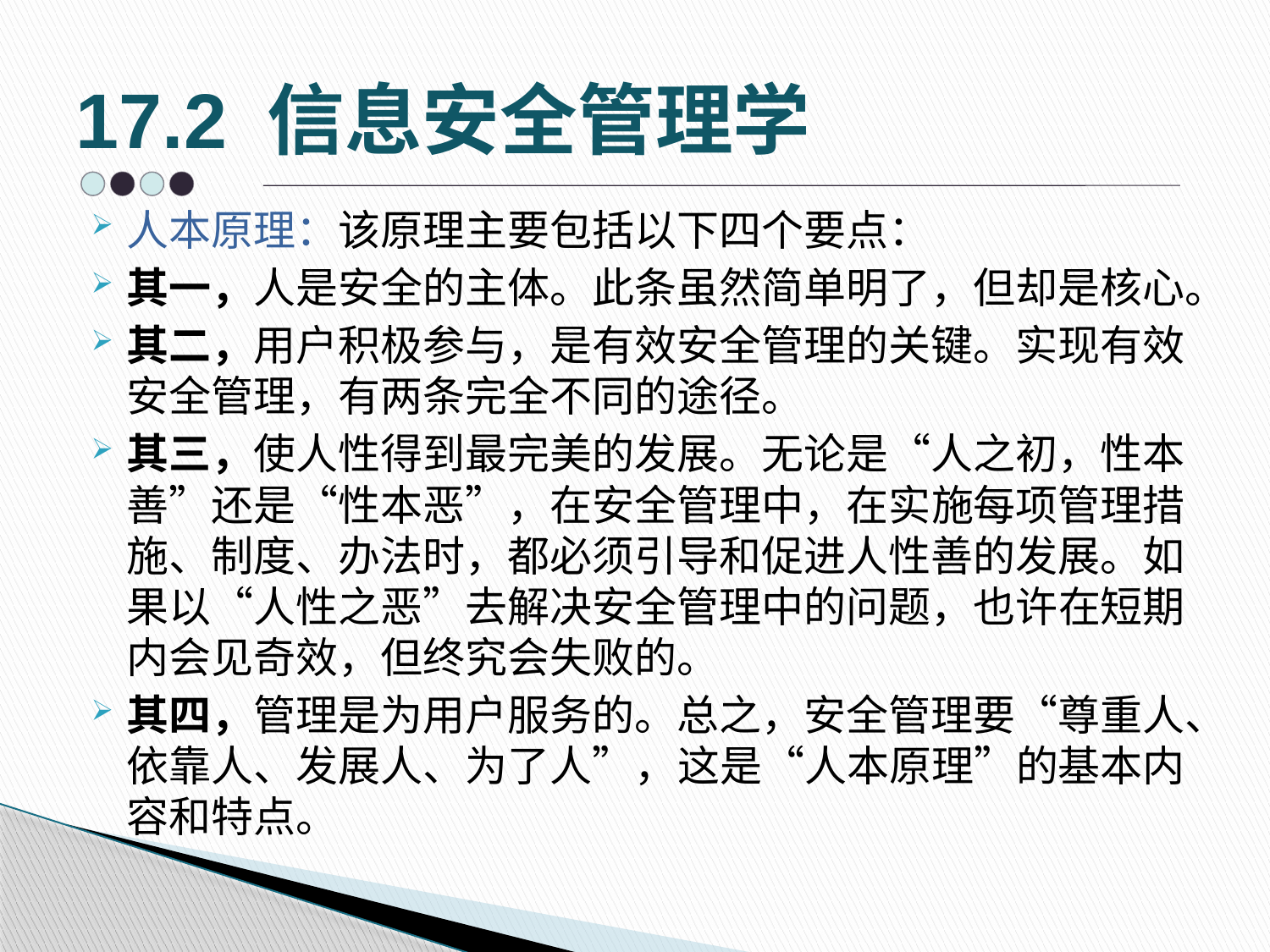

# 17.2 信息安全管理学

人本原理：该原理主要包括以下四个要点：
其一，人是安全的主体。此条虽然简单明了，但却是核心。
其二，用户积极参与，是有效安全管理的关键。实现有效安全管理，有两条完全不同的途径。
其三，使人性得到最完美的发展。无论是“人之初，性本善”还是“性本恶”，在安全管理中，在实施每项管理措施、制度、办法时，都必须引导和促进人性善的发展。如果以“人性之恶”去解决安全管理中的问题，也许在短期内会见奇效，但终究会失败的。
其四，管理是为用户服务的。总之，安全管理要“尊重人、依靠人、发展人、为了人”，这是“人本原理”的基本内容和特点。